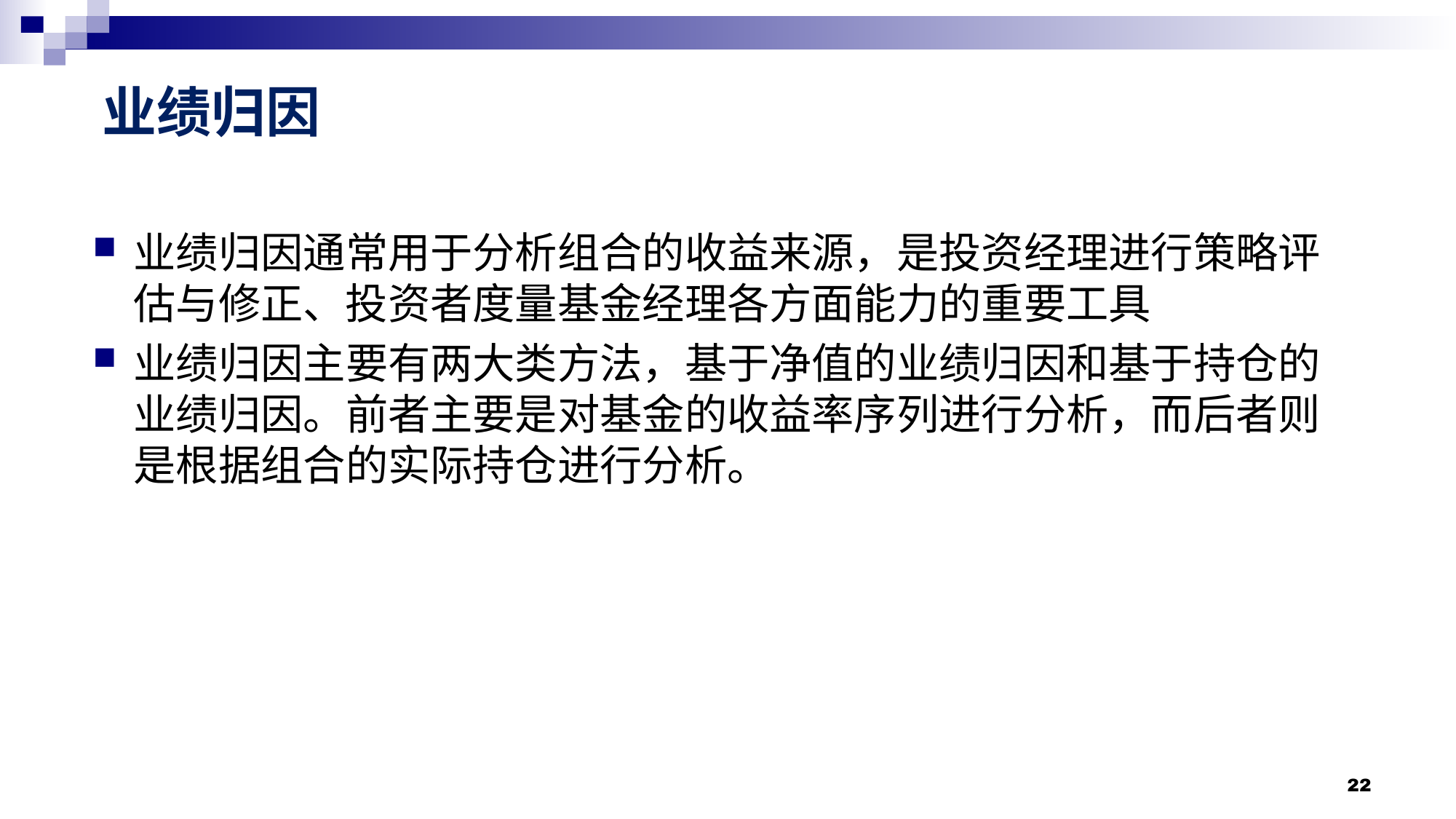

# 业绩归因
业绩归因通常用于分析组合的收益来源，是投资经理进行策略评估与修正、投资者度量基金经理各方面能力的重要工具
业绩归因主要有两大类方法，基于净值的业绩归因和基于持仓的业绩归因。前者主要是对基金的收益率序列进行分析，而后者则是根据组合的实际持仓进行分析。
22